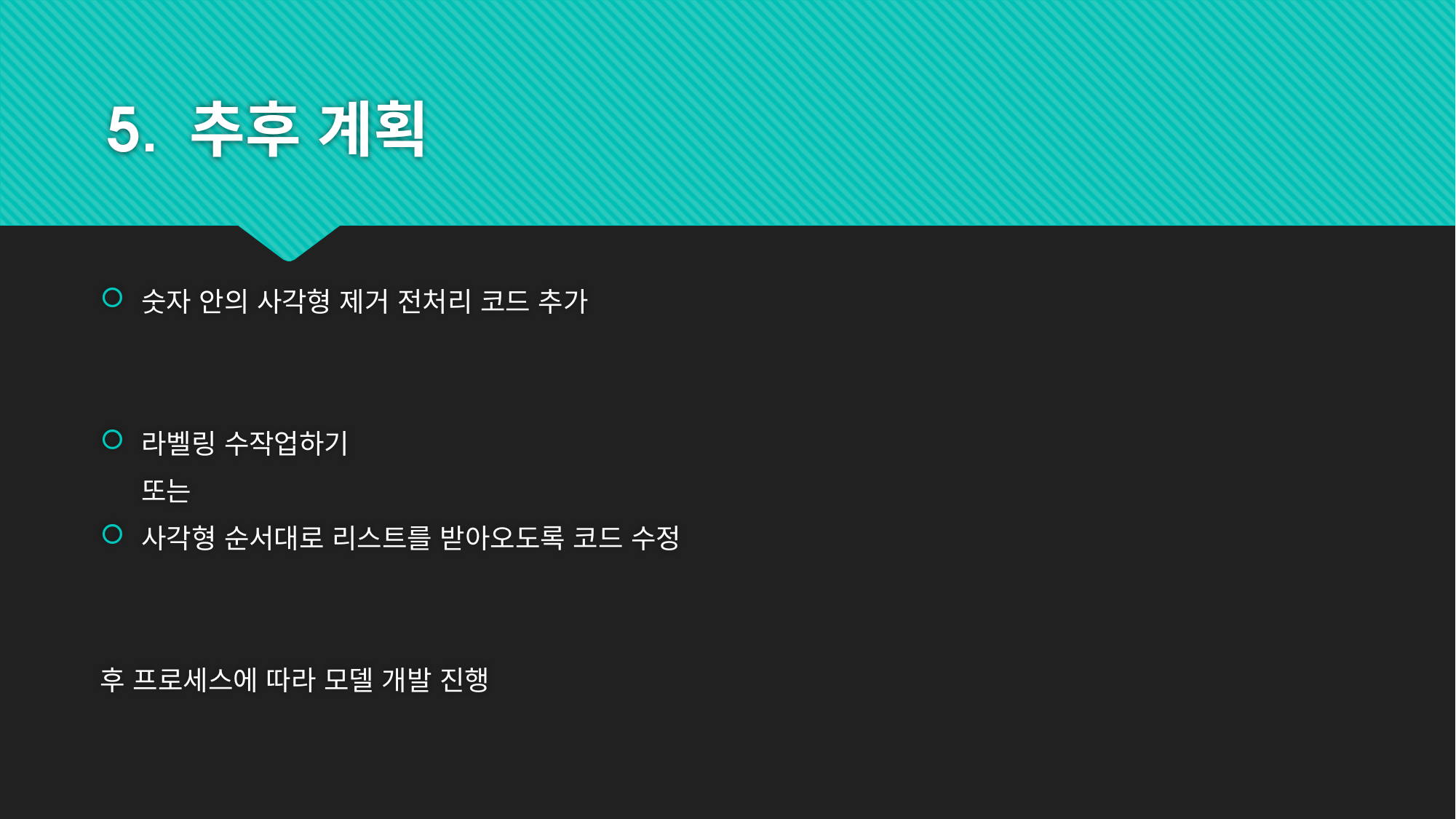

# 5. 추후 계획
숫자 안의 사각형 제거 전처리 코드 추가

라벨링 수작업하기
또는
사각형 순서대로 리스트를 받아오도록 코드 수정

후 프로세스에 따라 모델 개발 진행